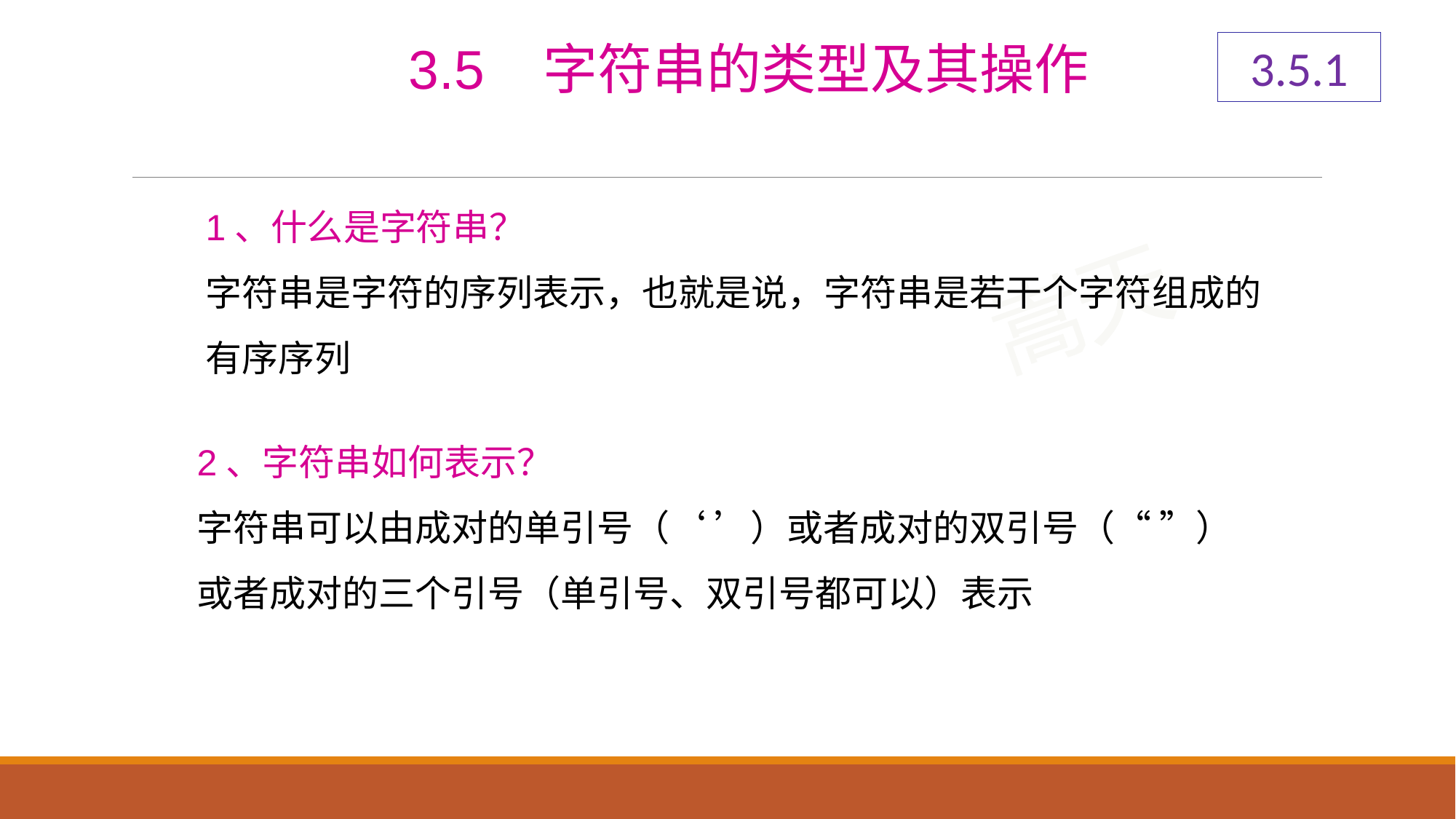

3.5   字符串的类型及其操作
3.5.1
1、什么是字符串？
字符串是字符的序列表示，也就是说，字符串是若干个字符组成的有序序列

2、字符串如何表示？
字符串可以由成对的单引号（‘ ’）或者成对的双引号（“ ”） 或者成对的三个引号（单引号、双引号都可以）表示